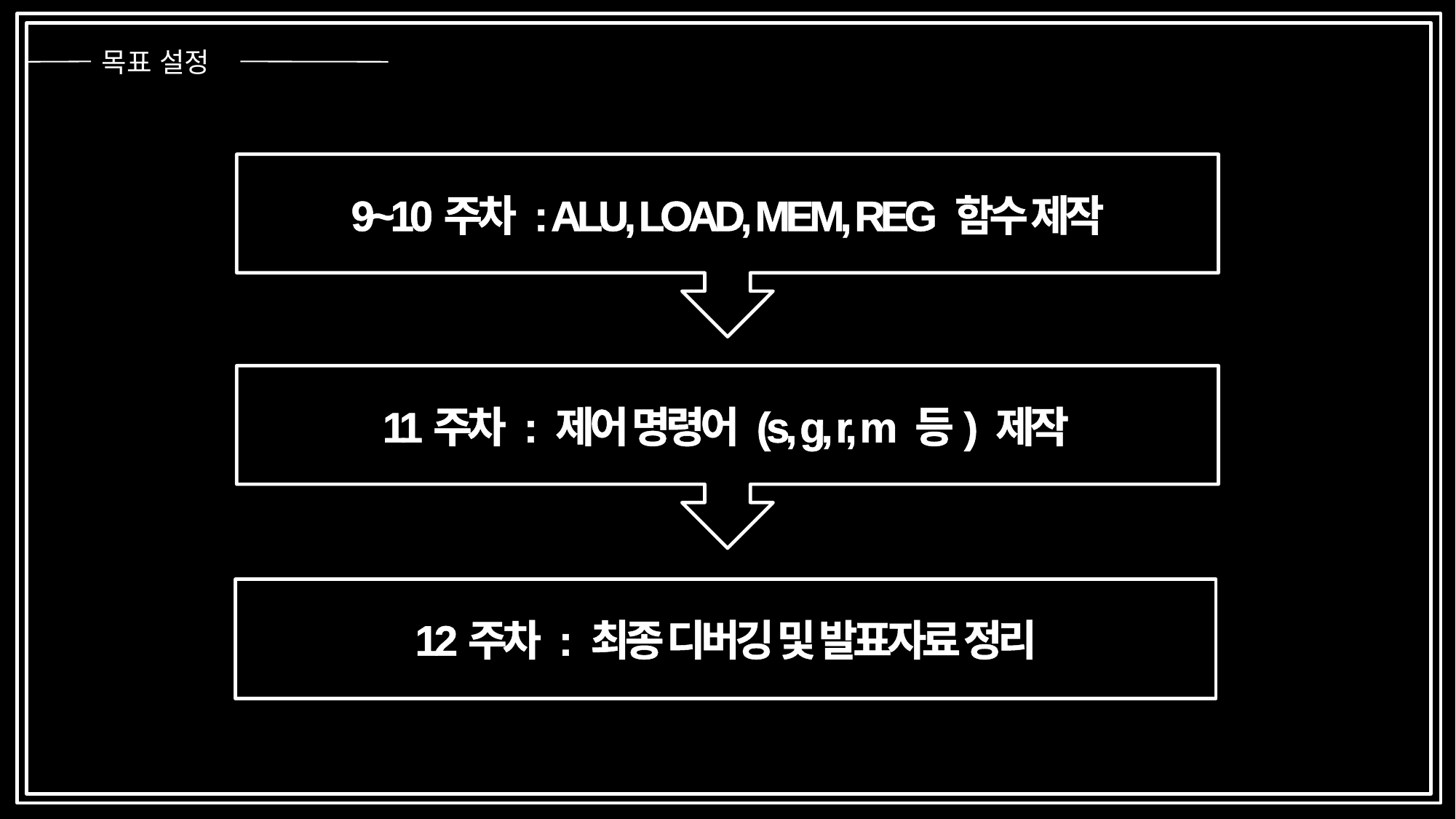

목표 설정

9~10주차 : ALU, LOAD, MEM, REG 함수 제작

11주차 : 제어 명령어 (s, g, r, m 등) 제작

12주차 : 최종 디버깅 및 발표자료 정리